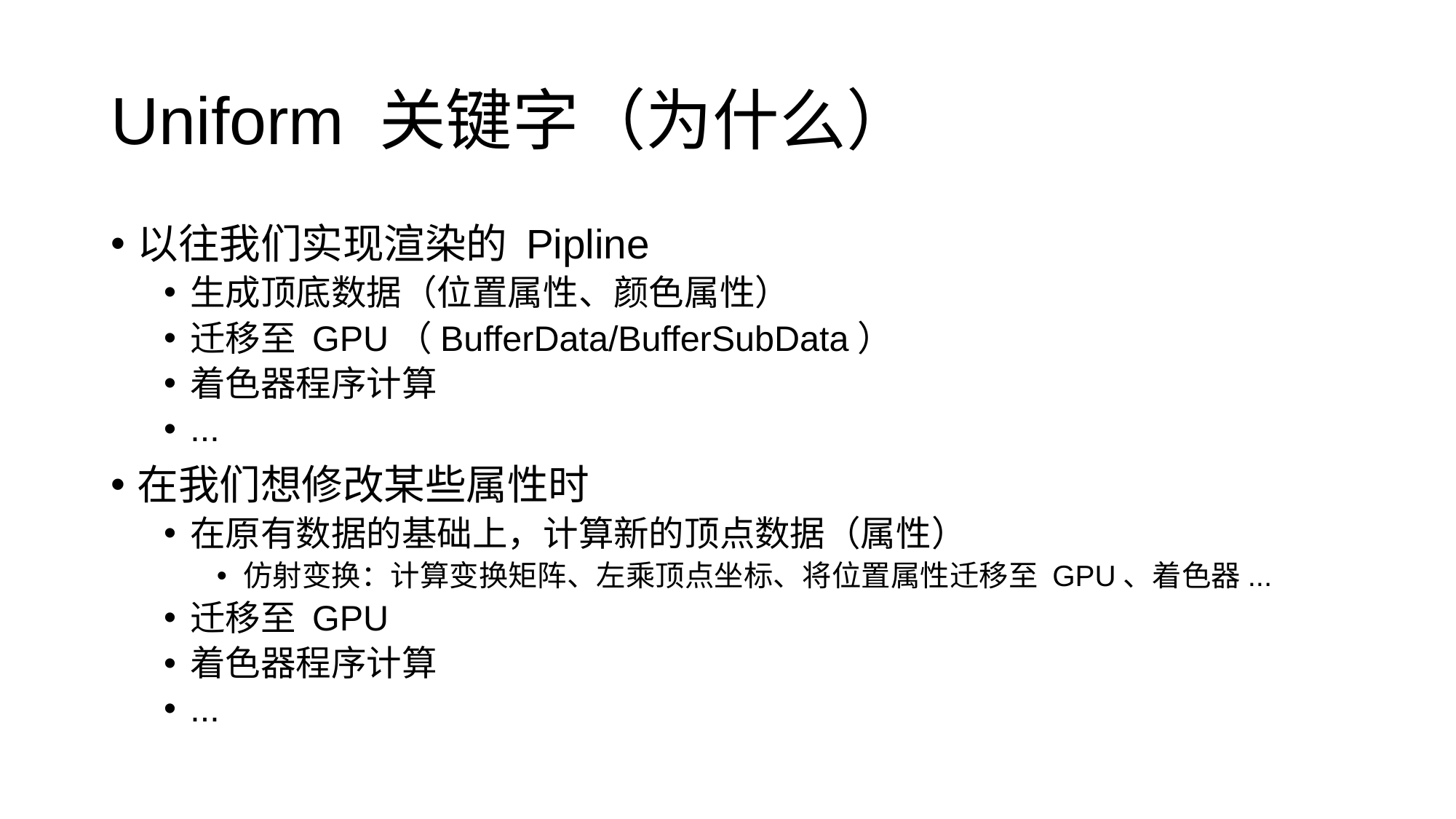

# Uniform 关键字（为什么）
以往我们实现渲染的 Pipline
生成顶底数据（位置属性、颜色属性）
迁移至 GPU（BufferData/BufferSubData）
着色器程序计算
...
在我们想修改某些属性时
在原有数据的基础上，计算新的顶点数据（属性）
仿射变换：计算变换矩阵、左乘顶点坐标、将位置属性迁移至 GPU、着色器...
迁移至 GPU
着色器程序计算
...